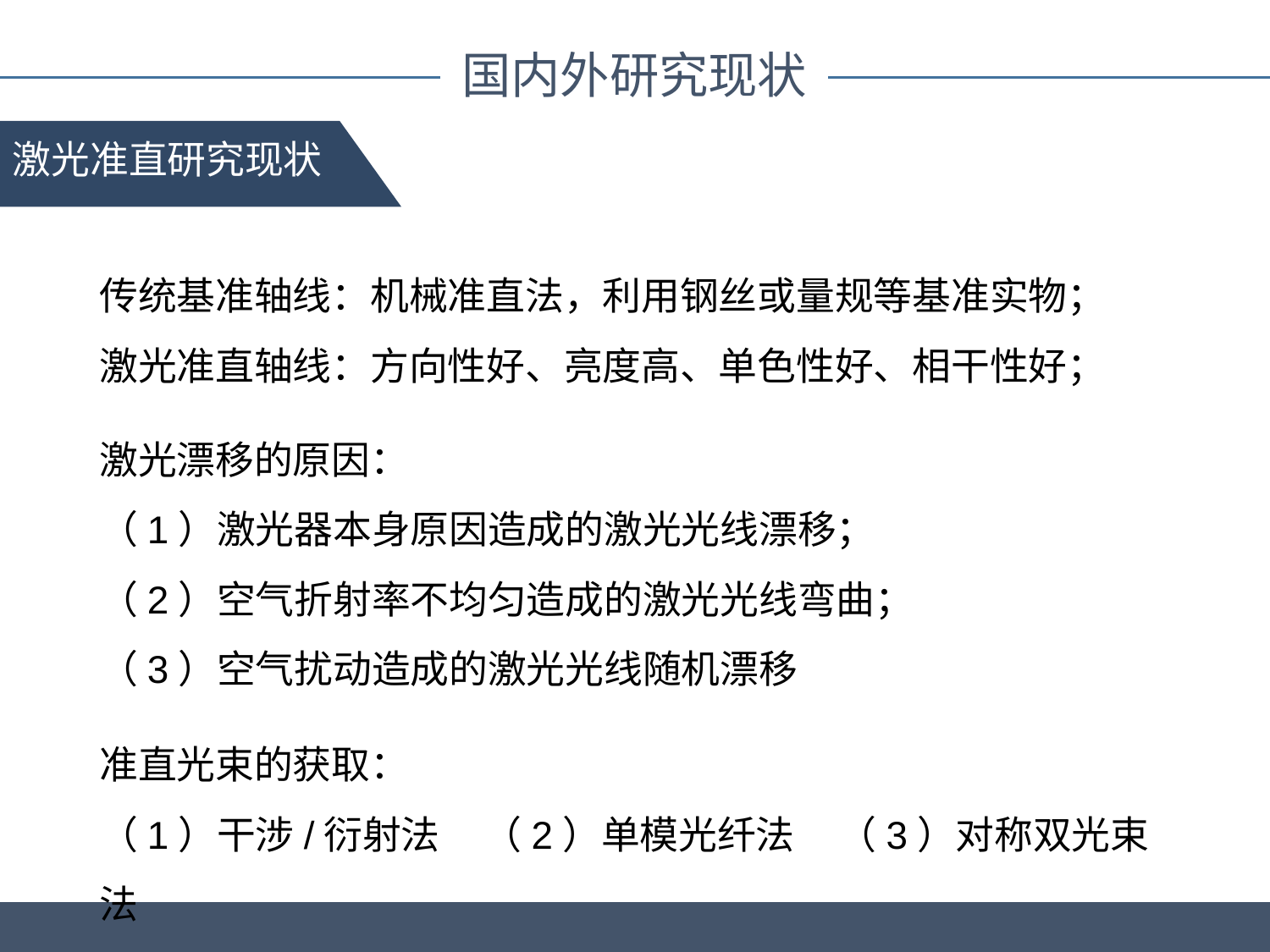

国内外研究现状

激光准直研究现状
传统基准轴线：机械准直法，利用钢丝或量规等基准实物；
激光准直轴线：方向性好、亮度高、单色性好、相干性好；
激光漂移的原因：
（1）激光器本身原因造成的激光光线漂移；
（2）空气折射率不均匀造成的激光光线弯曲；
（3）空气扰动造成的激光光线随机漂移
准直光束的获取：
（1）干涉/衍射法     （2）单模光纤法     （3）对称双光束法